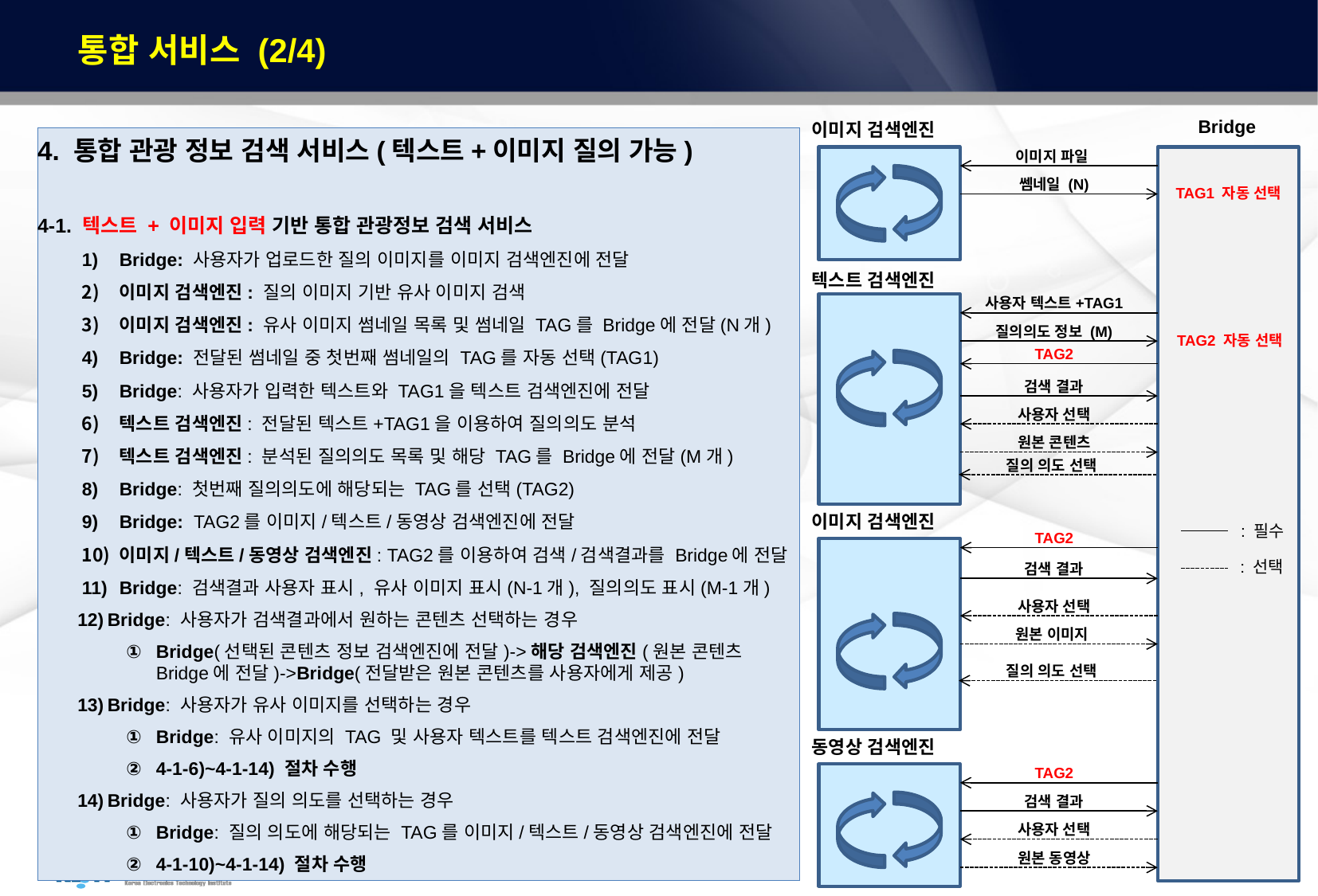

# 통합 서비스 (2/4)
Bridge
이미지 검색엔진
 스마트 자산 관리 시스템을 적용한 관광 정보 검색 서비스
4. 통합 관광 정보 검색 서비스(텍스트+이미지 질의 가능)

4-1. 텍스트 + 이미지 입력 기반 통합 관광정보 검색 서비스
Bridge: 사용자가 업로드한 질의 이미지를 이미지 검색엔진에 전달
이미지 검색엔진: 질의 이미지 기반 유사 이미지 검색
이미지 검색엔진: 유사 이미지 썸네일 목록 및 썸네일 TAG를 Bridge에 전달(N개)
Bridge: 전달된 썸네일 중 첫번째 썸네일의 TAG를 자동 선택(TAG1)
Bridge: 사용자가 입력한 텍스트와 TAG1을 텍스트 검색엔진에 전달
텍스트 검색엔진: 전달된 텍스트+TAG1을 이용하여 질의의도 분석
텍스트 검색엔진: 분석된 질의의도 목록 및 해당 TAG를 Bridge에 전달(M개)
Bridge: 첫번째 질의의도에 해당되는 TAG를 선택(TAG2)
Bridge:  TAG2를 이미지/텍스트/동영상 검색엔진에 전달
이미지/텍스트/동영상 검색엔진: TAG2를 이용하여 검색/검색결과를 Bridge에 전달
Bridge: 검색결과 사용자 표시, 유사 이미지 표시(N-1개), 질의의도 표시(M-1개)
Bridge: 사용자가 검색결과에서 원하는 콘텐츠 선택하는 경우
Bridge(선택된 콘텐츠 정보 검색엔진에 전달)->해당 검색엔진(원본 콘텐츠 Bridge에 전달)->Bridge(전달받은 원본 콘텐츠를 사용자에게 제공)
Bridge: 사용자가 유사 이미지를 선택하는 경우
Bridge: 유사 이미지의 TAG 및 사용자 텍스트를 텍스트 검색엔진에 전달
4-1-6)~4-1-14) 절차 수행
Bridge: 사용자가 질의 의도를 선택하는 경우
Bridge: 질의 의도에 해당되는 TAG를 이미지/텍스트/동영상 검색엔진에 전달
4-1-10)~4-1-14) 절차 수행

이미지 파일

쎔네일 (N)
TAG1 자동 선택
텍스트 검색엔진

사용자 텍스트+TAG1
질의의도 정보 (M)
TAG2 자동 선택
TAG2

검색 결과
사용자 선택
원본 콘텐츠
질의 의도 선택
이미지 검색엔진
: 필수
TAG2

: 선택
검색 결과
사용자 선택

원본 이미지
질의 의도 선택
동영상 검색엔진

TAG2

검색 결과
사용자 선택
원본 동영상